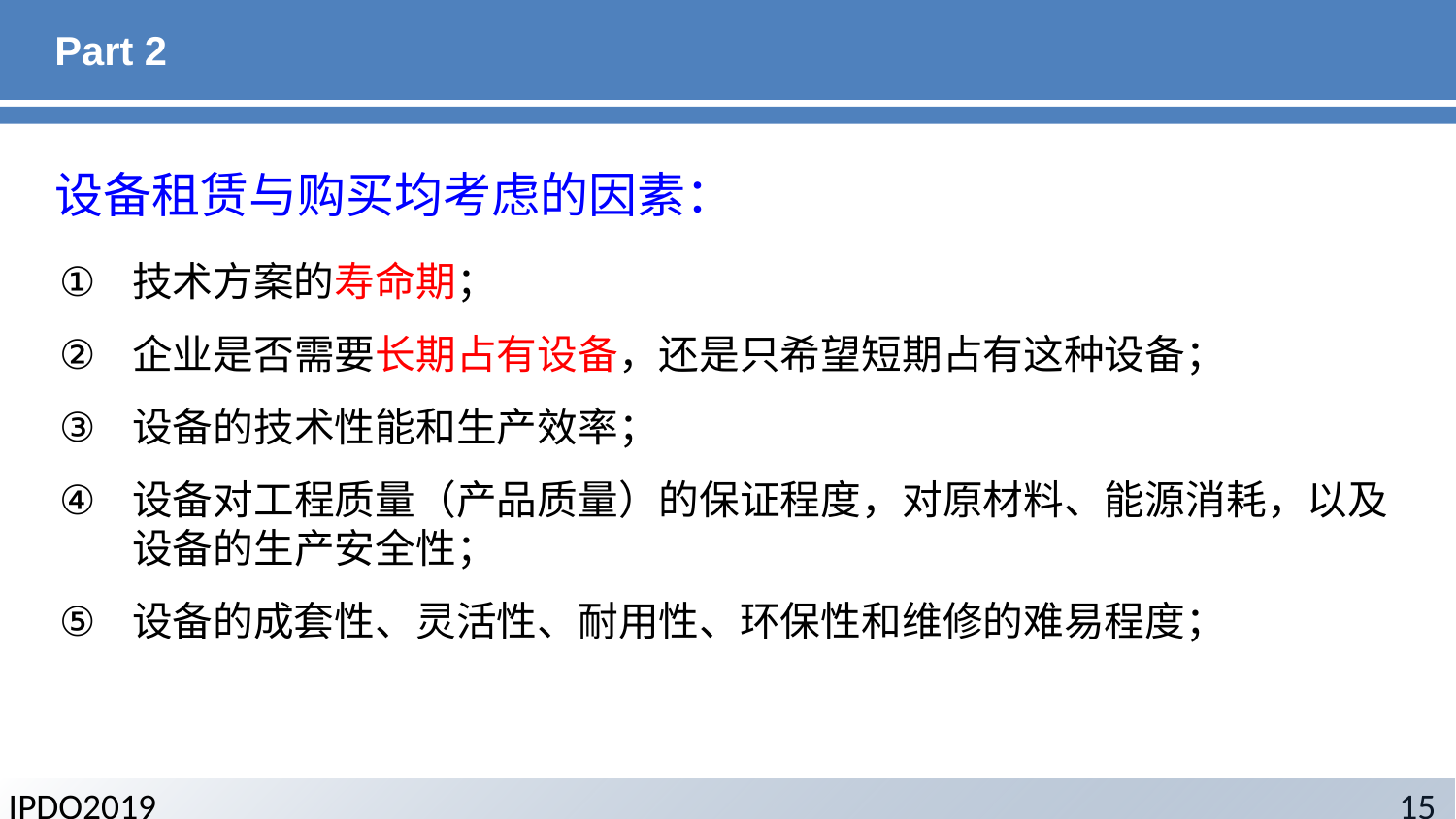

# Part 2

设备租赁与购买均考虑的因素：
技术方案的寿命期；
企业是否需要长期占有设备，还是只希望短期占有这种设备；
设备的技术性能和生产效率；
设备对工程质量（产品质量）的保证程度，对原材料、能源消耗，以及设备的生产安全性；
设备的成套性、灵活性、耐用性、环保性和维修的难易程度；
IPDO2019
15